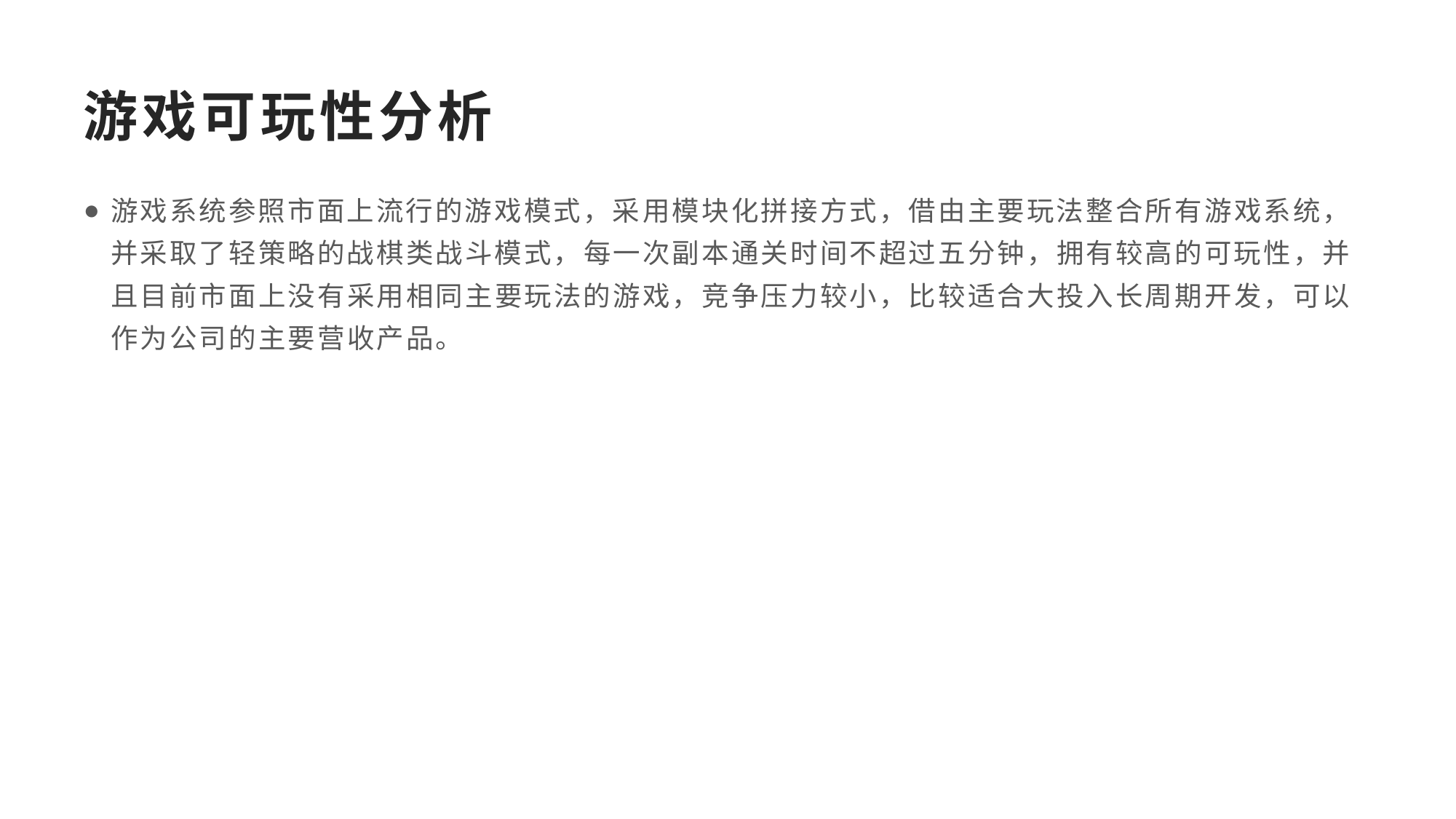

# 游戏可玩性分析
游戏系统参照市面上流行的游戏模式，采用模块化拼接方式，借由主要玩法整合所有游戏系统，并采取了轻策略的战棋类战斗模式，每一次副本通关时间不超过五分钟，拥有较高的可玩性，并且目前市面上没有采用相同主要玩法的游戏，竞争压力较小，比较适合大投入长周期开发，可以作为公司的主要营收产品。